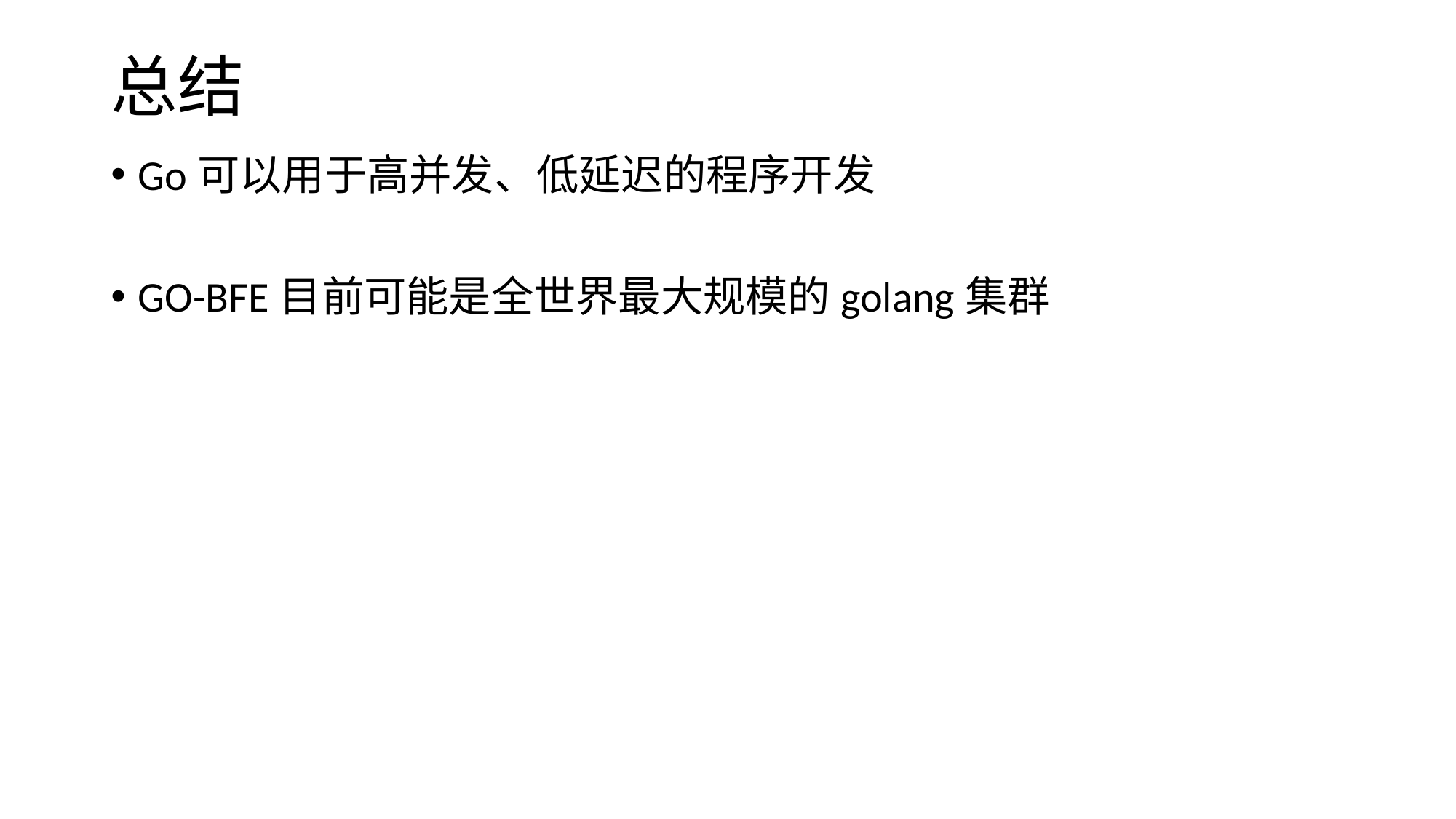

# 总结
Go可以用于高并发、低延迟的程序开发

GO-BFE目前可能是全世界最大规模的golang集群